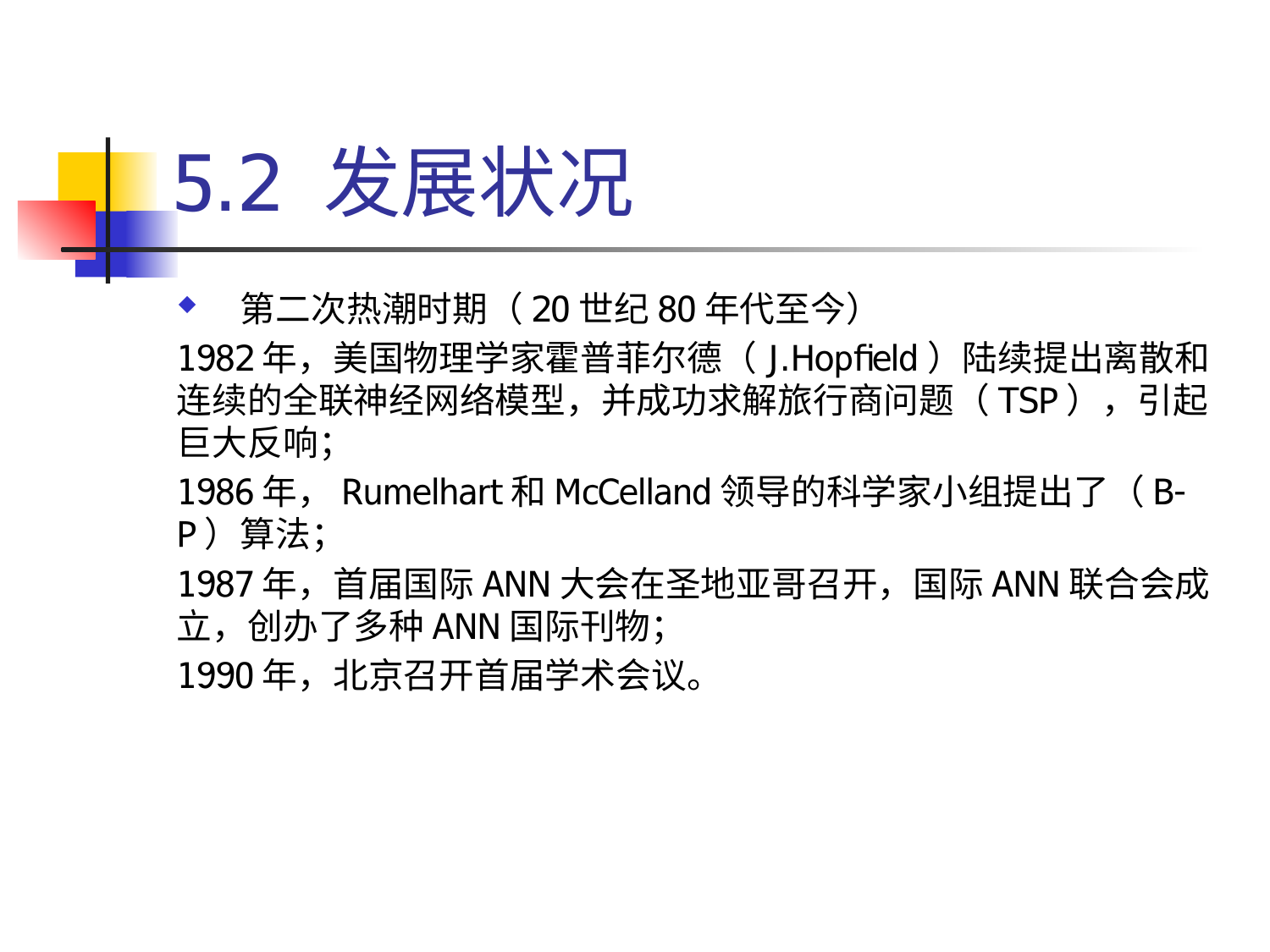

# 5.2 发展状况
第二次热潮时期（20世纪80年代至今）
1982年，美国物理学家霍普菲尔德（J.Hopfield）陆续提出离散和连续的全联神经网络模型，并成功求解旅行商问题（TSP），引起巨大反响；
1986年，Rumelhart和McCelland领导的科学家小组提出了（B-P）算法；
1987年，首届国际ANN大会在圣地亚哥召开，国际ANN联合会成立，创办了多种ANN国际刊物；
1990年，北京召开首届学术会议。